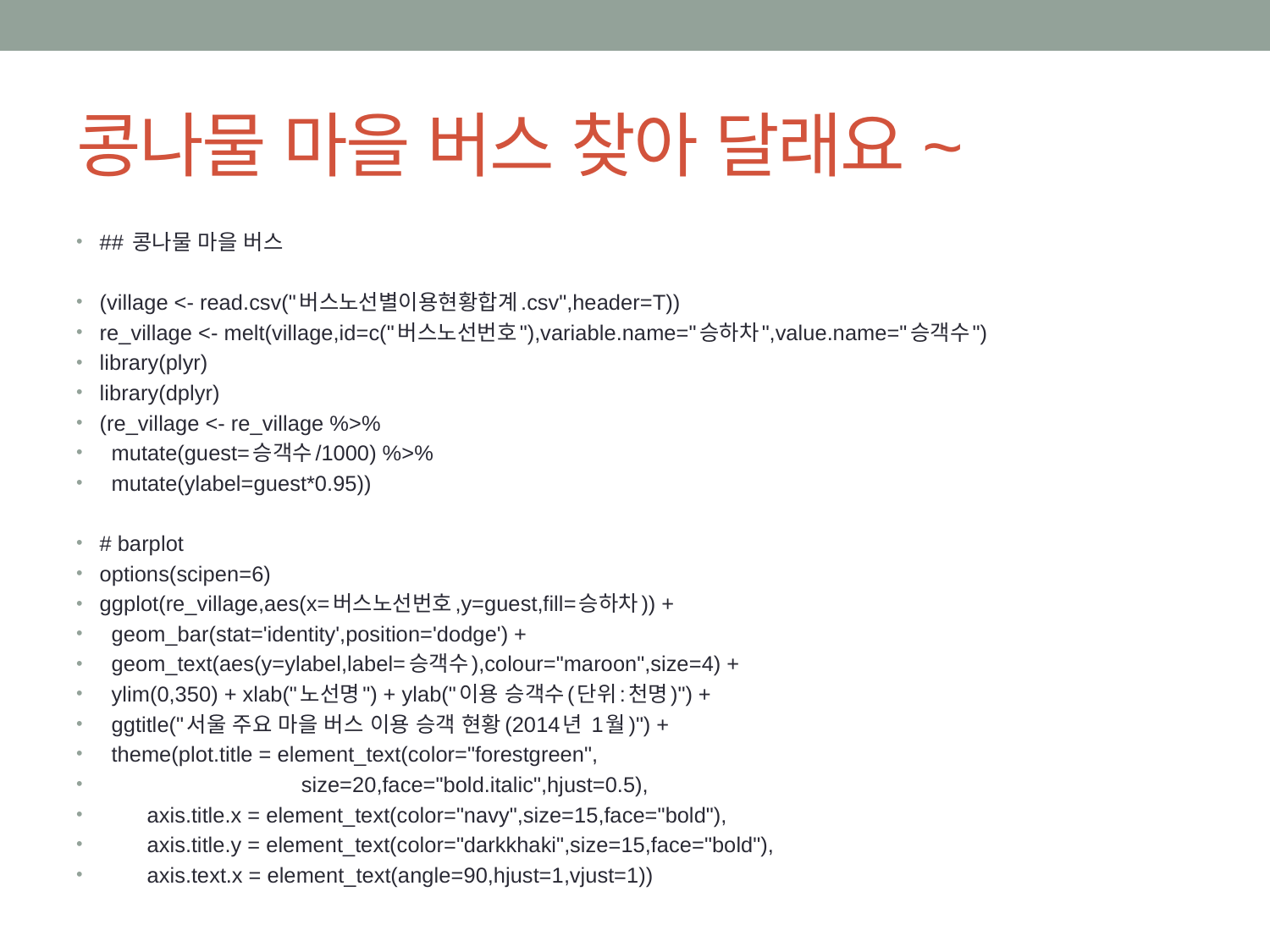

# 콩나물 마을 버스 찾아 달래요~
## 콩나물 마을 버스

(village <- read.csv("버스노선별이용현황합계.csv",header=T))
re_village <- melt(village,id=c("버스노선번호"),variable.name="승하차",value.name="승객수")
library(plyr)
library(dplyr)
(re_village <- re_village %>%
  mutate(guest=승객수/1000) %>%
  mutate(ylabel=guest*0.95))

# barplot
options(scipen=6)
ggplot(re_village,aes(x=버스노선번호,y=guest,fill=승하차)) +
  geom_bar(stat='identity',position='dodge') +
  geom_text(aes(y=ylabel,label=승객수),colour="maroon",size=4) +
  ylim(0,350) + xlab("노선명") + ylab("이용 승객수(단위:천명)") +
  ggtitle("서울 주요 마을 버스 이용 승객 현황(2014년 1월)") +
  theme(plot.title = element_text(color="forestgreen",
                                  size=20,face="bold.italic",hjust=0.5),
        axis.title.x = element_text(color="navy",size=15,face="bold"),
        axis.title.y = element_text(color="darkkhaki",size=15,face="bold"),
        axis.text.x = element_text(angle=90,hjust=1,vjust=1))